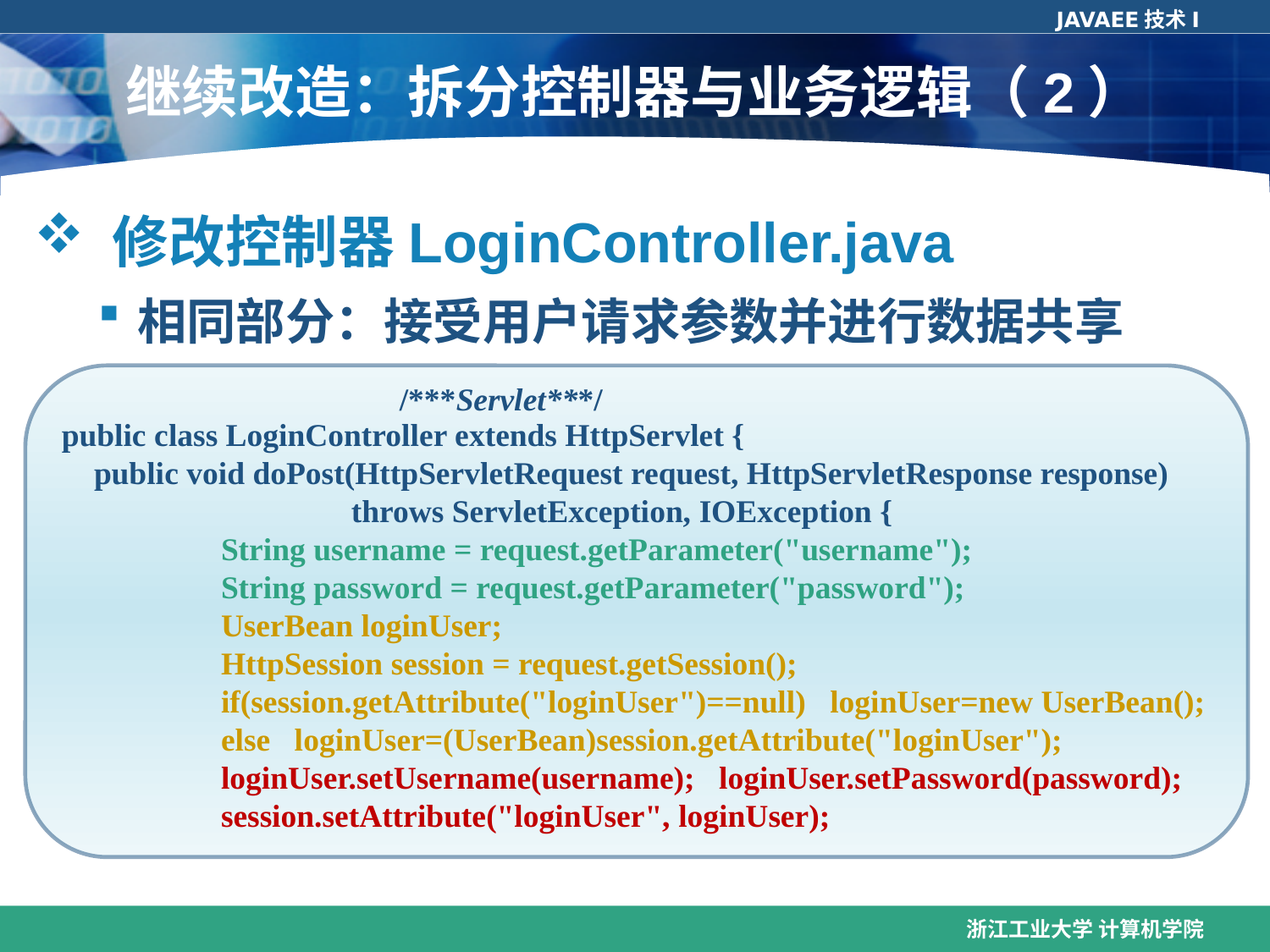

# 继续改造：拆分控制器与业务逻辑（2）
 修改控制器LoginController.java
相同部分：接受用户请求参数并进行数据共享

                                          /***Servlet***/
public class LoginController extends HttpServlet {
    public void doPost(HttpServletRequest request, HttpServletResponse response)
                                    throws ServletException, IOException {
	    String username = request.getParameter("username");
	    String password = request.getParameter("password");
	    UserBean loginUser;
	    HttpSession session = request.getSession();
	    if(session.getAttribute("loginUser")==null)   loginUser=new UserBean();
	    else   loginUser=(UserBean)session.getAttribute("loginUser");
	    loginUser.setUsername(username);   loginUser.setPassword(password);
  	    session.setAttribute("loginUser", loginUser);